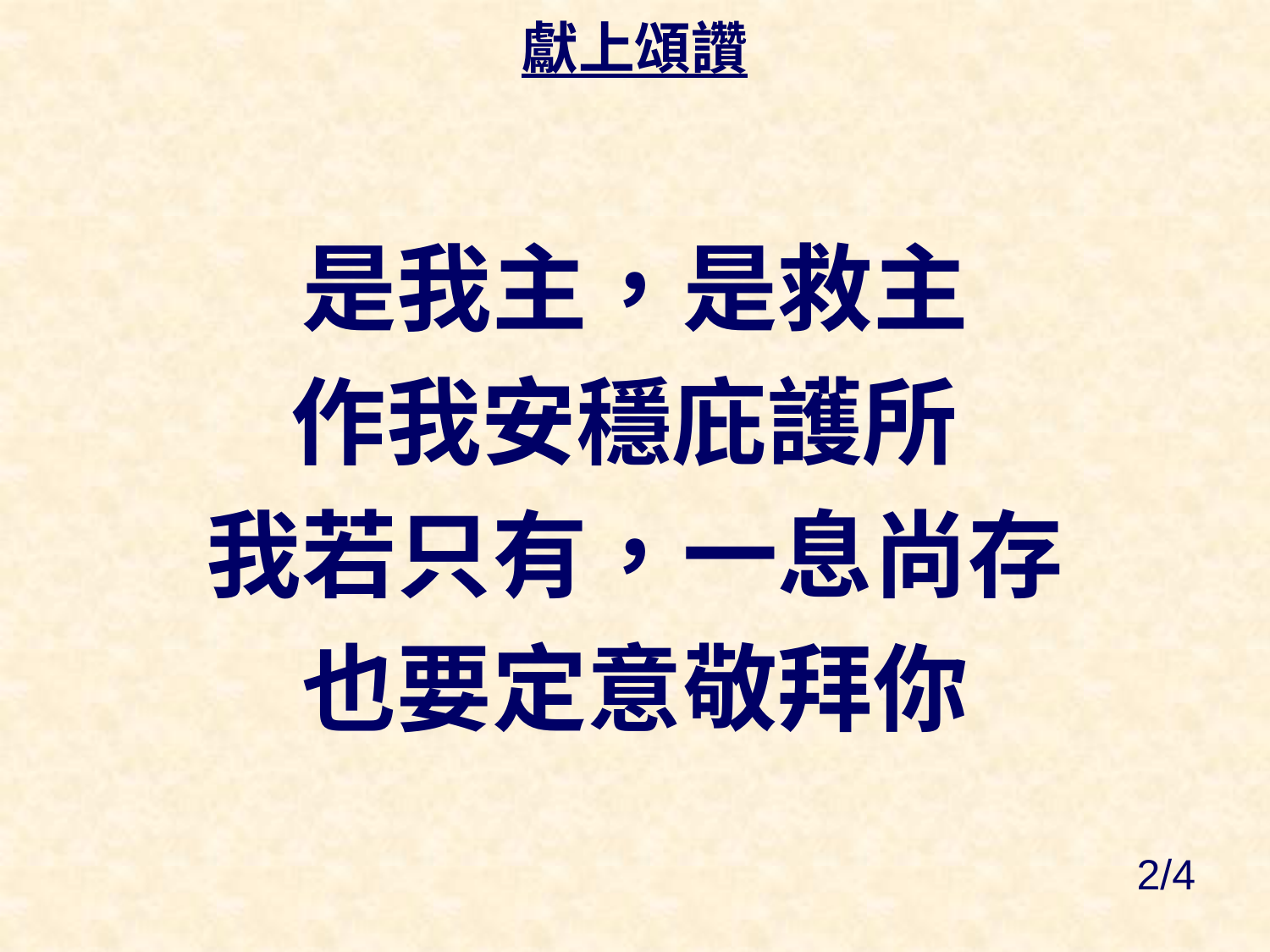

# 獻上頌讚
是我主，是救主
作我安穩庇護所
我若只有，一息尚存
也要定意敬拜你
2/4